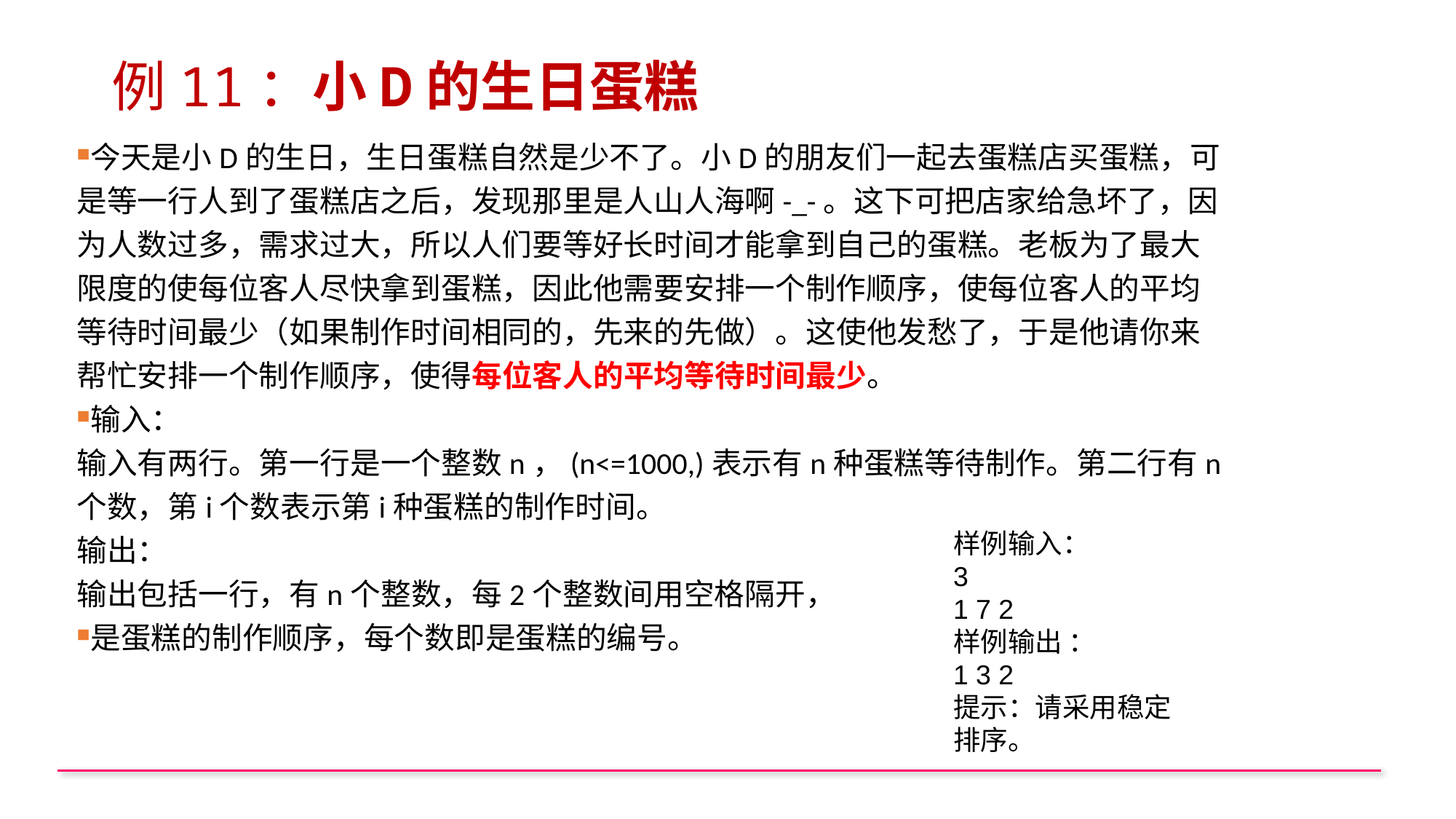

# 例11：小D的生日蛋糕
今天是小D的生日，生日蛋糕自然是少不了。小D的朋友们一起去蛋糕店买蛋糕，可是等一行人到了蛋糕店之后，发现那里是人山人海啊-_-。这下可把店家给急坏了，因为人数过多，需求过大，所以人们要等好长时间才能拿到自己的蛋糕。老板为了最大限度的使每位客人尽快拿到蛋糕，因此他需要安排一个制作顺序，使每位客人的平均等待时间最少（如果制作时间相同的，先来的先做）。这使他发愁了，于是他请你来帮忙安排一个制作顺序，使得每位客人的平均等待时间最少。
输入：
输入有两行。第一行是一个整数n，(n<=1000,)表示有n种蛋糕等待制作。第二行有n个数，第i个数表示第i种蛋糕的制作时间。
输出：
输出包括一行，有n个整数，每2个整数间用空格隔开，
是蛋糕的制作顺序，每个数即是蛋糕的编号。

样例输入：
3
1 7 2
样例输出 ：
1 3 2
提示：请采用稳定排序。